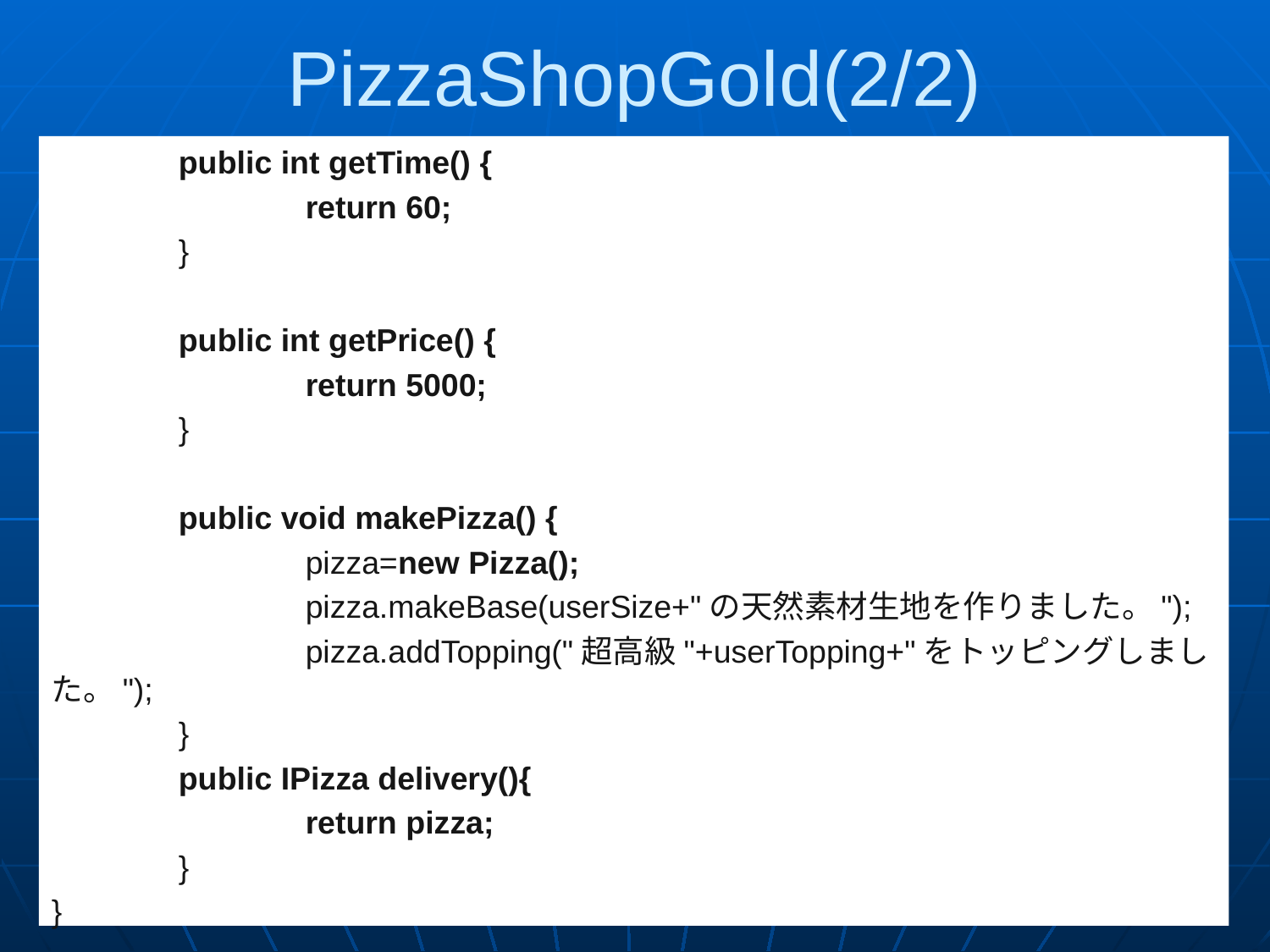

# PizzaShopGold(2/2)
	public int getTime() {
		return 60;
	}

	public int getPrice() {
		return 5000;
	}

	public void makePizza() {
		pizza=new Pizza();
		pizza.makeBase(userSize+"の天然素材生地を作りました。");
		pizza.addTopping("超高級"+userTopping+"をトッピングしました。");
	}
	public IPizza delivery(){
		return pizza;
	}
}